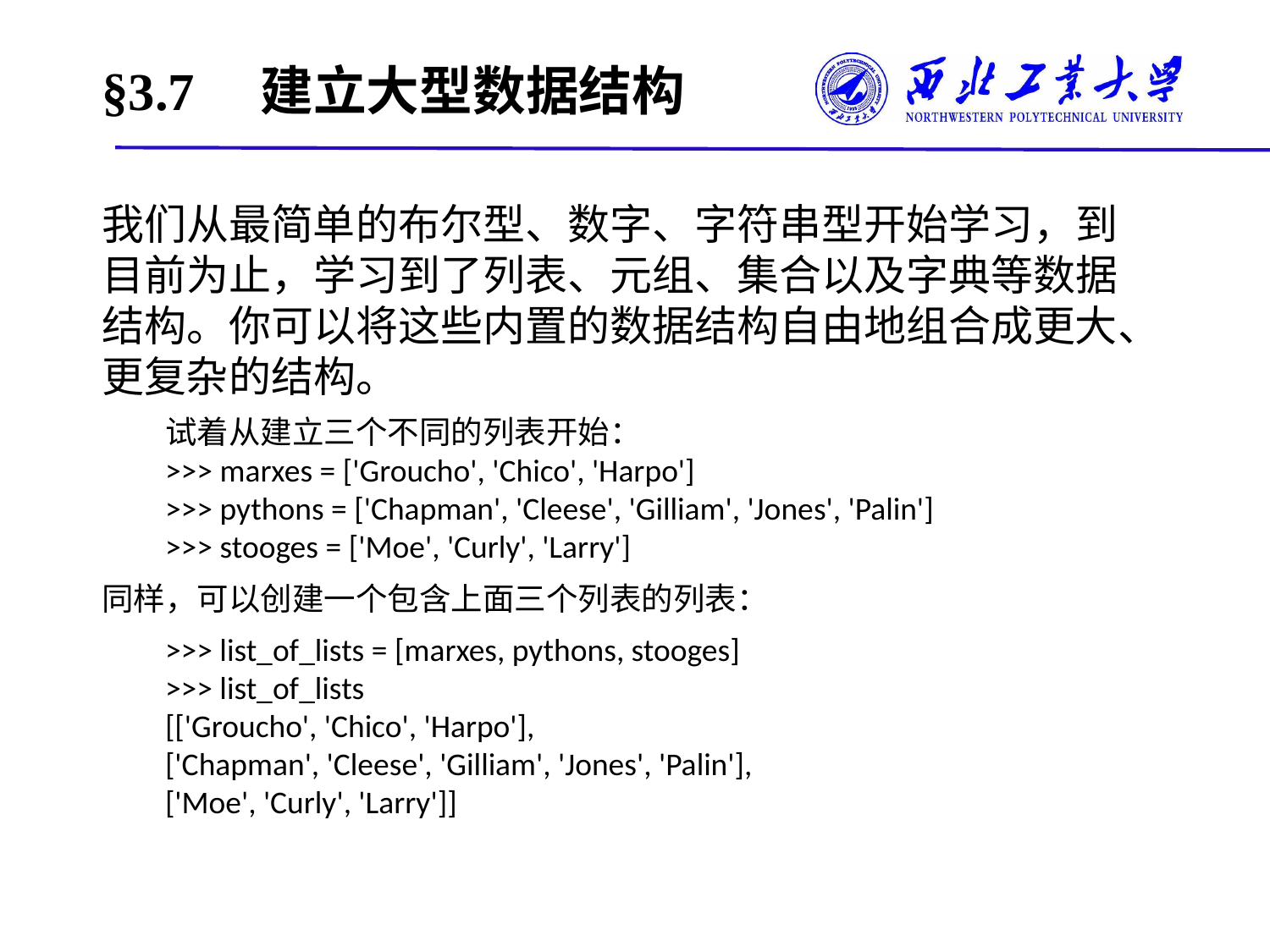

# §3.7　建立大型数据结构
我们从最简单的布尔型、数字、字符串型开始学习，到目前为止，学习到了列表、元组、集合以及字典等数据结构。你可以将这些内置的数据结构自由地组合成更大、更复杂的结构。

试着从建立三个不同的列表开始：
>>> marxes = ['Groucho', 'Chico', 'Harpo']
>>> pythons = ['Chapman', 'Cleese', 'Gilliam', 'Jones', 'Palin']
>>> stooges = ['Moe', 'Curly', 'Larry']
同样，可以创建一个包含上面三个列表的列表：
>>> list_of_lists = [marxes, pythons, stooges]
>>> list_of_lists
[['Groucho', 'Chico', 'Harpo'],
['Chapman', 'Cleese', 'Gilliam', 'Jones', 'Palin'],
['Moe', 'Curly', 'Larry']]